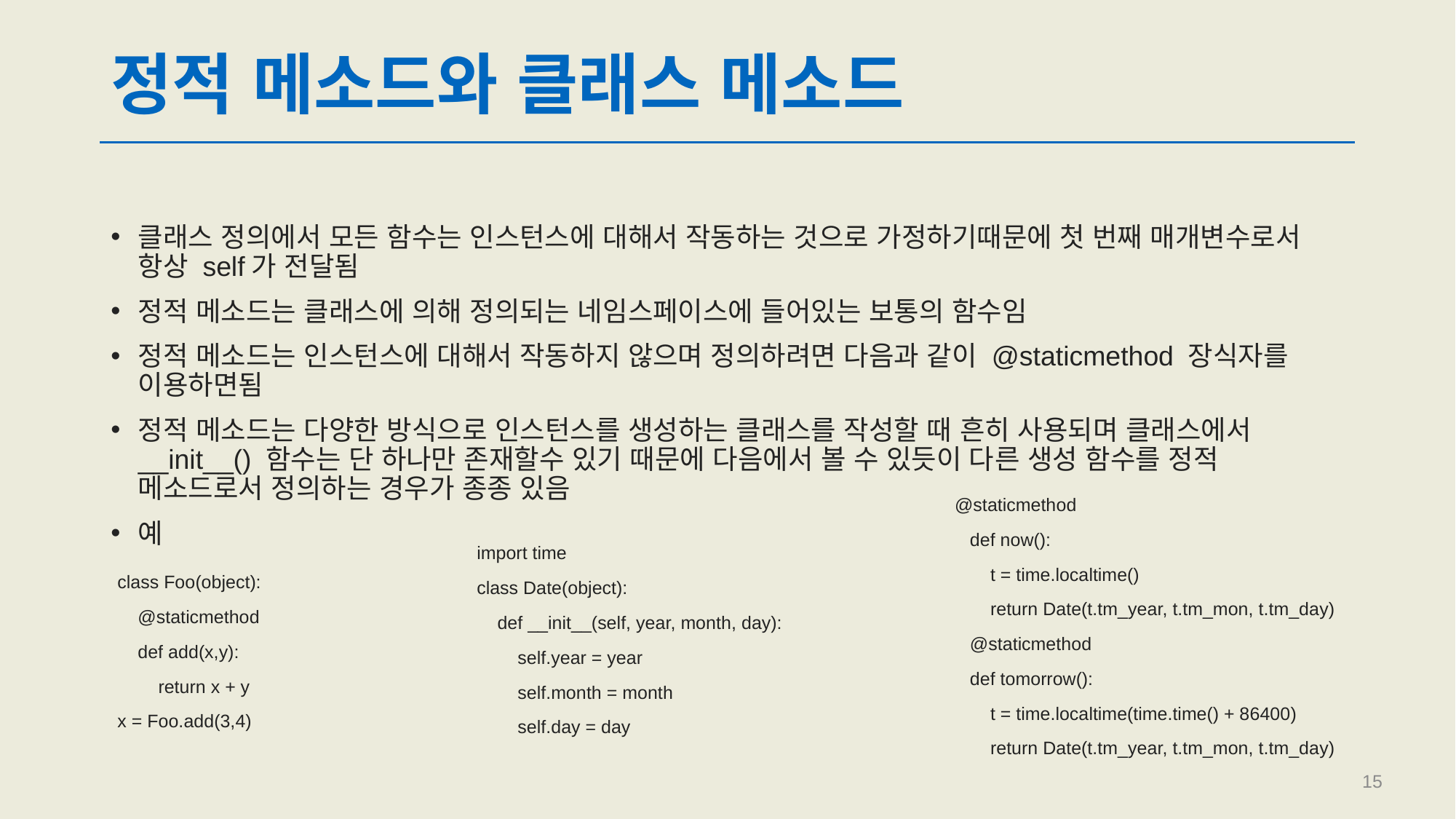

# 정적 메소드와 클래스 메소드
클래스 정의에서 모든 함수는 인스턴스에 대해서 작동하는 것으로 가정하기때문에 첫 번째 매개변수로서 항상 self가 전달됨
정적 메소드는 클래스에 의해 정의되는 네임스페이스에 들어있는 보통의 함수임
정적 메소드는 인스턴스에 대해서 작동하지 않으며 정의하려면 다음과 같이 @staticmethod 장식자를 이용하면됨
정적 메소드는 다양한 방식으로 인스턴스를 생성하는 클래스를 작성할 때 흔히 사용되며 클래스에서 __init__() 함수는 단 하나만 존재할수 있기 때문에 다음에서 볼 수 있듯이 다른 생성 함수를 정적 메소드로서 정의하는 경우가 종종 있음
예
 @staticmethod
    def now():
        t = time.localtime()
        return Date(t.tm_year, t.tm_mon, t.tm_day)
    @staticmethod
    def tomorrow():
        t = time.localtime(time.time() + 86400)
        return Date(t.tm_year, t.tm_mon, t.tm_day)
import time
class Date(object):
    def __init__(self, year, month, day):
        self.year = year
        self.month = month
        self.day = day
class Foo(object):
    @staticmethod
    def add(x,y):
        return x + y
x = Foo.add(3,4)
15